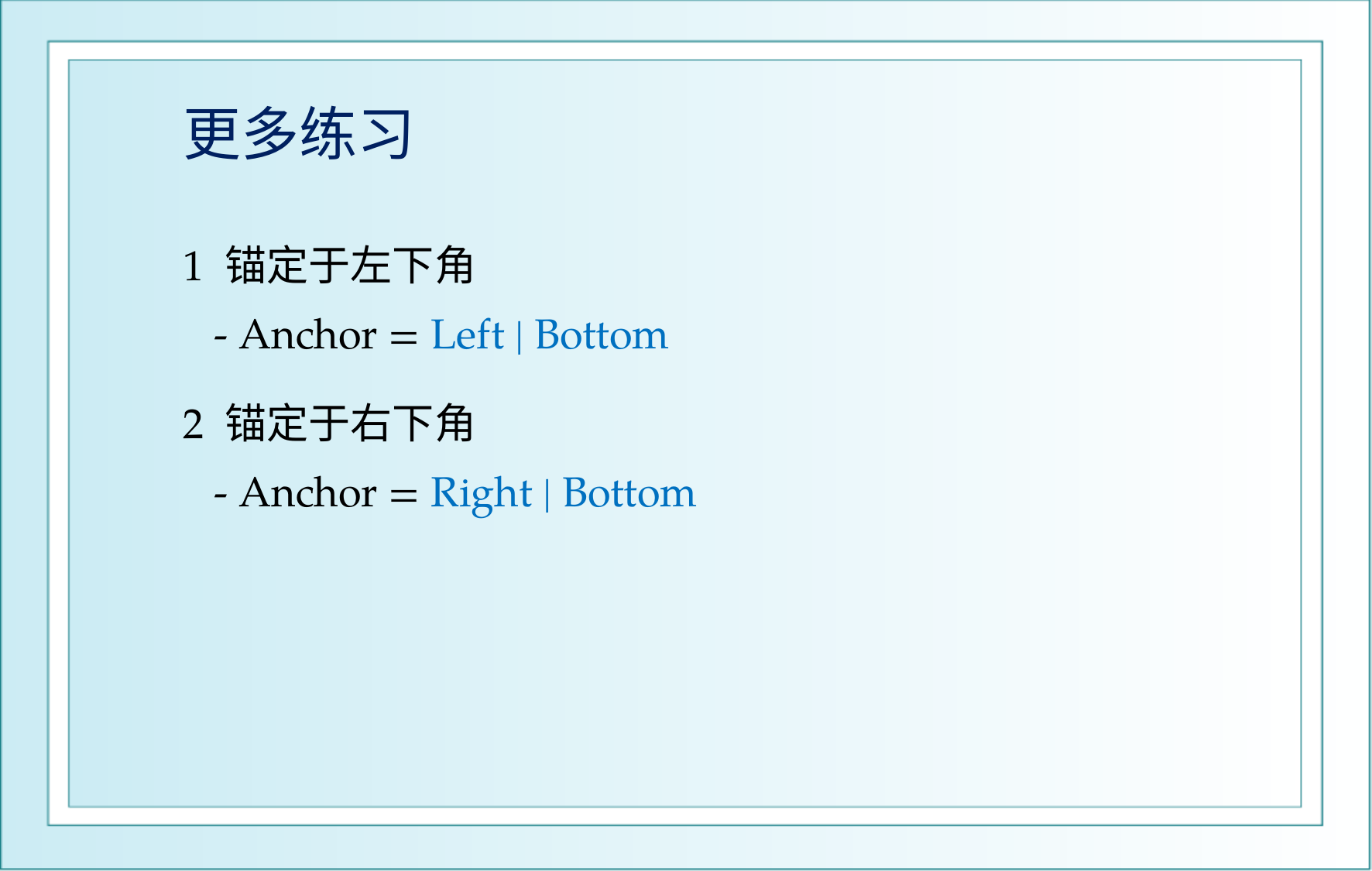

# 更多练习
1 锚定于左下角
   - Anchor = Left | Bottom
2 锚定于右下角
   - Anchor = Right | Bottom